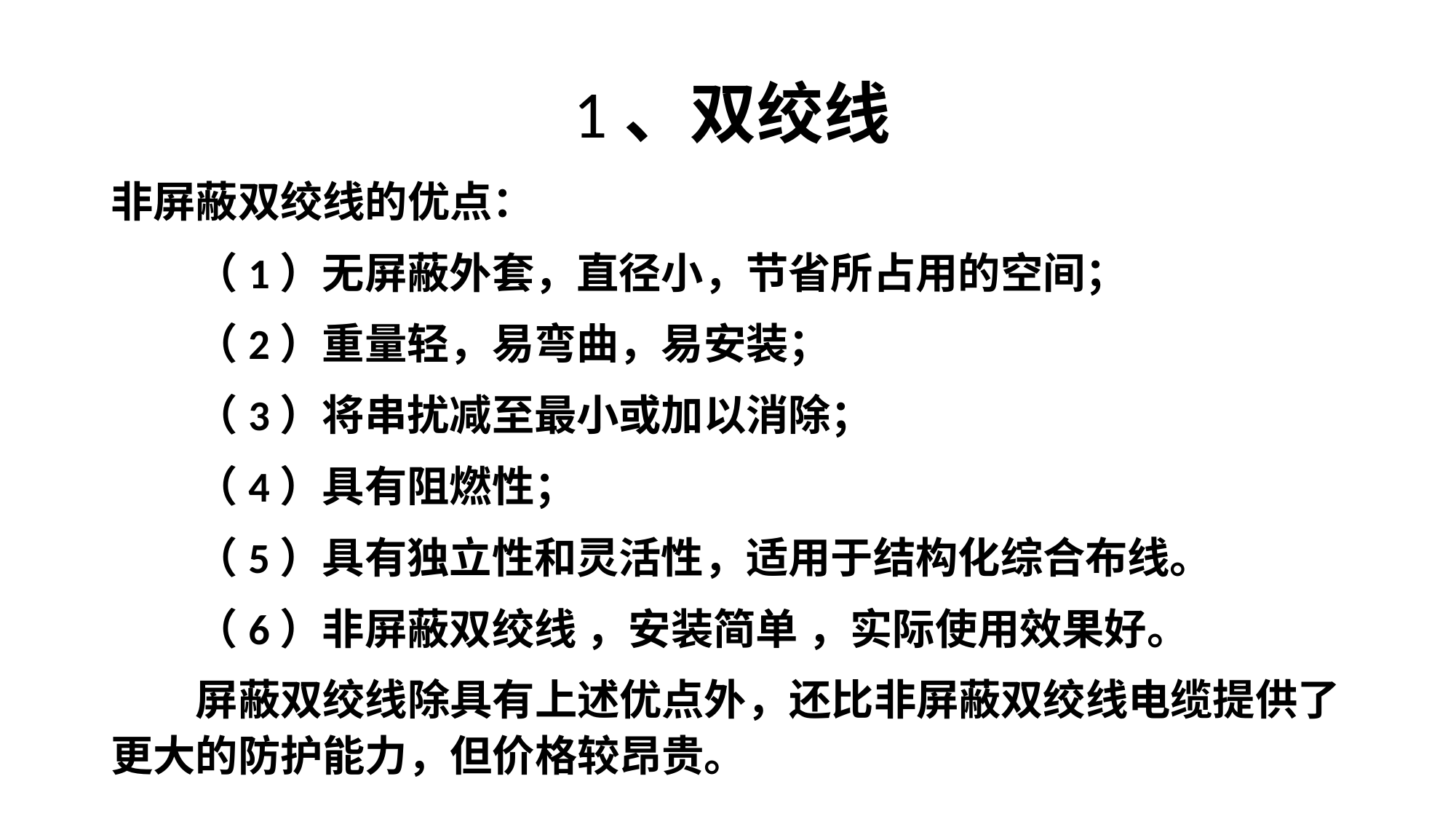

1、双绞线
非屏蔽双绞线的优点：
　　（1）无屏蔽外套，直径小，节省所占用的空间；
　　（2）重量轻，易弯曲，易安装；
　　（3）将串扰减至最小或加以消除；
　　（4）具有阻燃性；
　　（5）具有独立性和灵活性，适用于结构化综合布线。
　　（6）非屏蔽双绞线 ，安装简单 ，实际使用效果好。
　　屏蔽双绞线除具有上述优点外，还比非屏蔽双绞线电缆提供了更大的防护能力，但价格较昂贵。